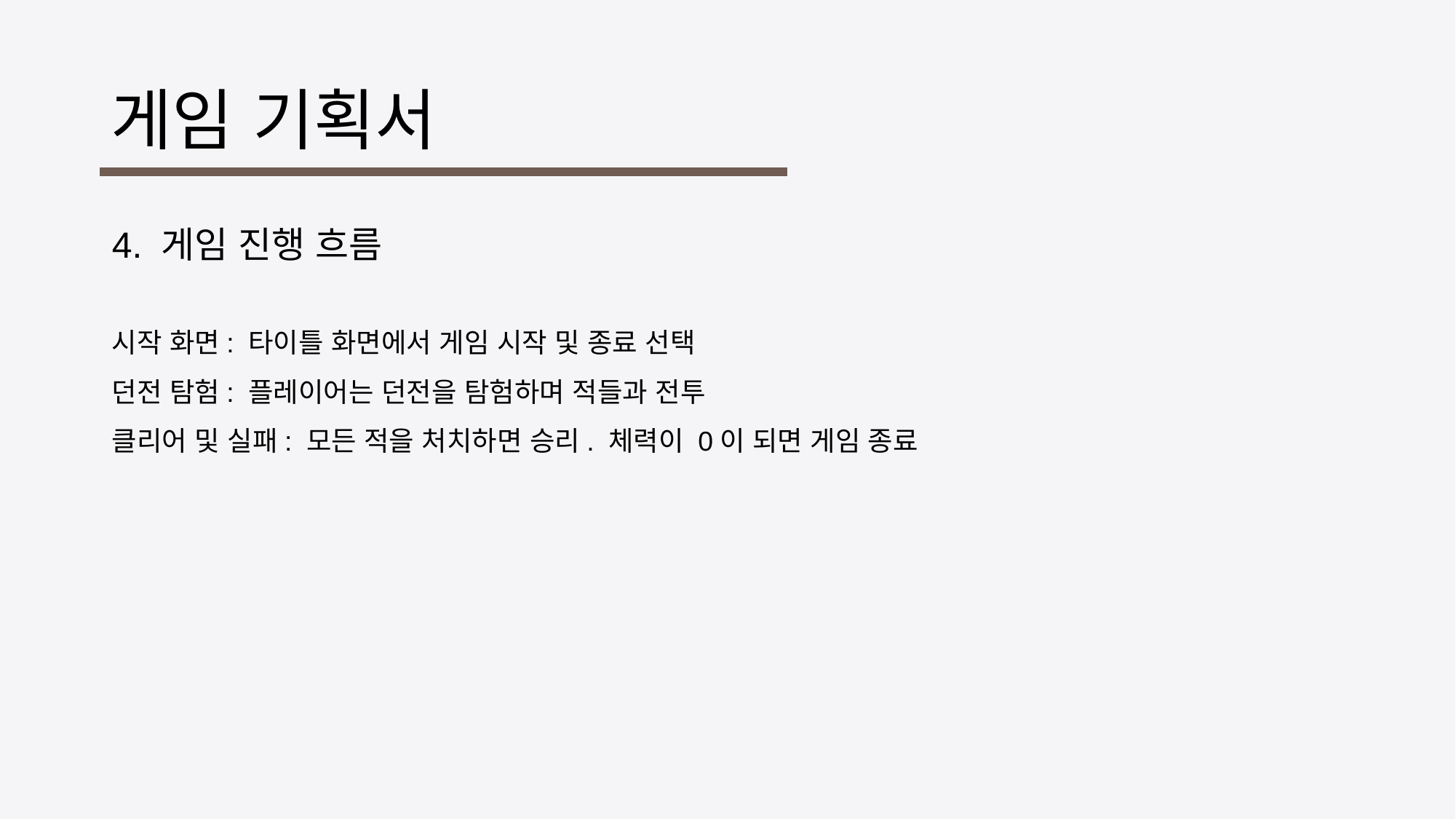

# 게임 기획서
4. 게임 진행 흐름

시작 화면: 타이틀 화면에서 게임 시작 및 종료 선택
던전 탐험: 플레이어는 던전을 탐험하며 적들과 전투
클리어 및 실패: 모든 적을 처치하면 승리. 체력이 0이 되면 게임 종료